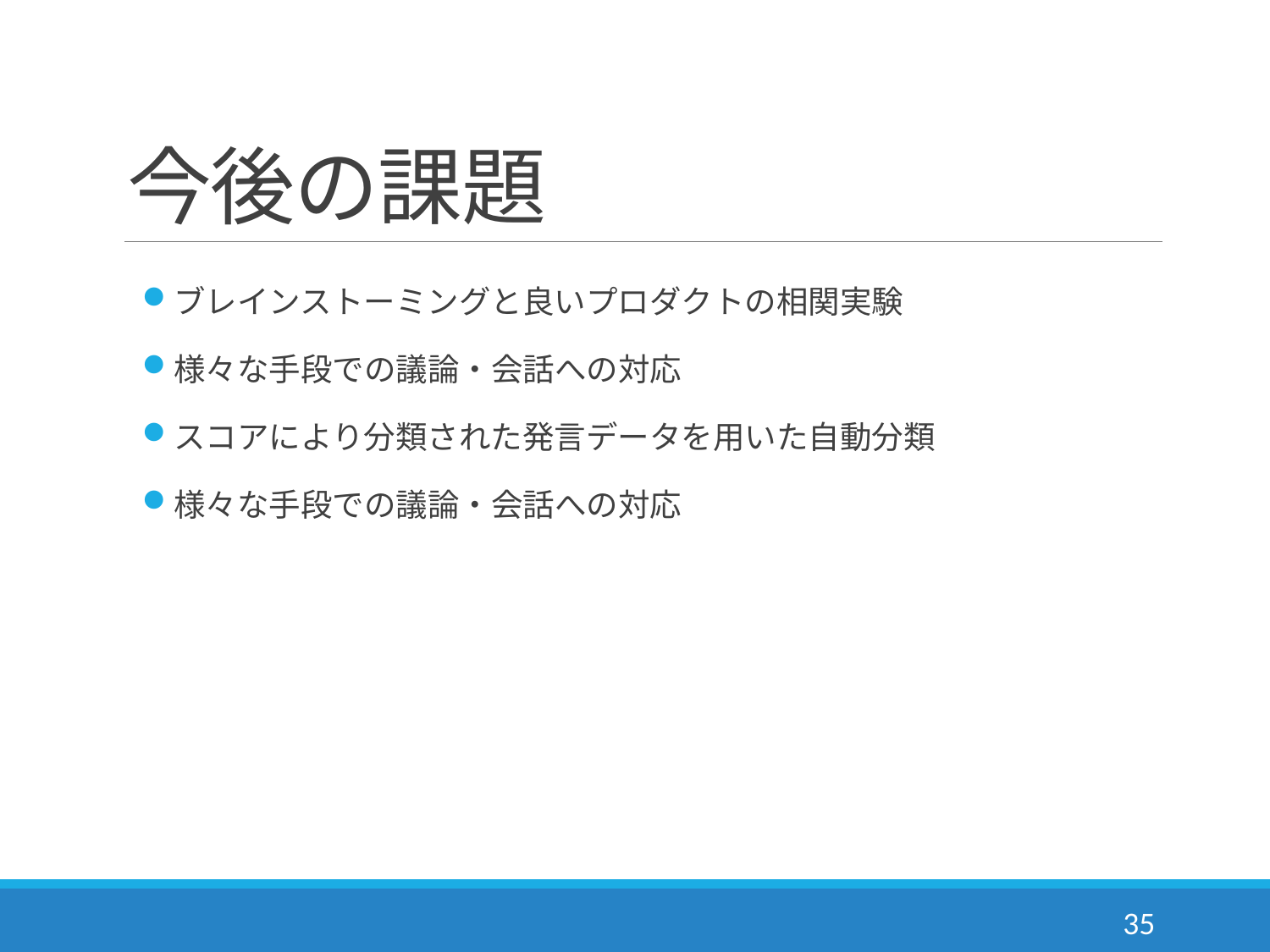

# 今後の課題
ブレインストーミングと良いプロダクトの相関実験
様々な手段での議論・会話への対応
スコアにより分類された発言データを用いた自動分類
様々な手段での議論・会話への対応

35